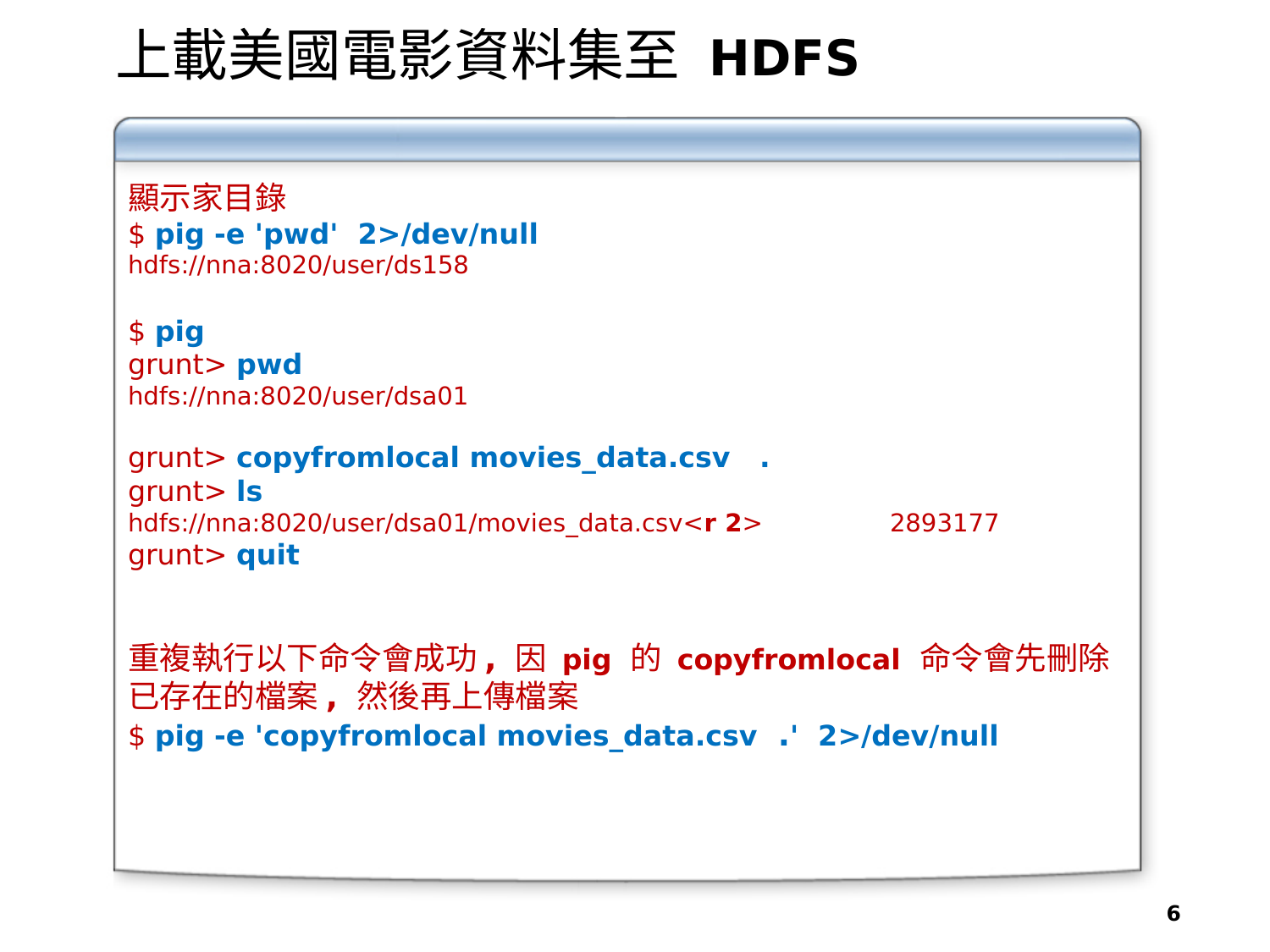

上載美國電影資料集至 HDFS
顯示家目錄
$ pig -e 'pwd'  2>/dev/null
hdfs://nna:8020/user/ds158

$ pig
grunt> pwd
hdfs://nna:8020/user/dsa01

grunt> copyfromlocal movies_data.csv   .
grunt> ls
hdfs://nna:8020/user/dsa01/movies_data.csv<r 2>	2893177
grunt> quit

重複執行以下命令會成功, 因 pig 的 copyfromlocal 命令會先刪除 已存在的檔案, 然後再上傳檔案
$ pig -e 'copyfromlocal movies_data.csv  .'  2>/dev/null
6